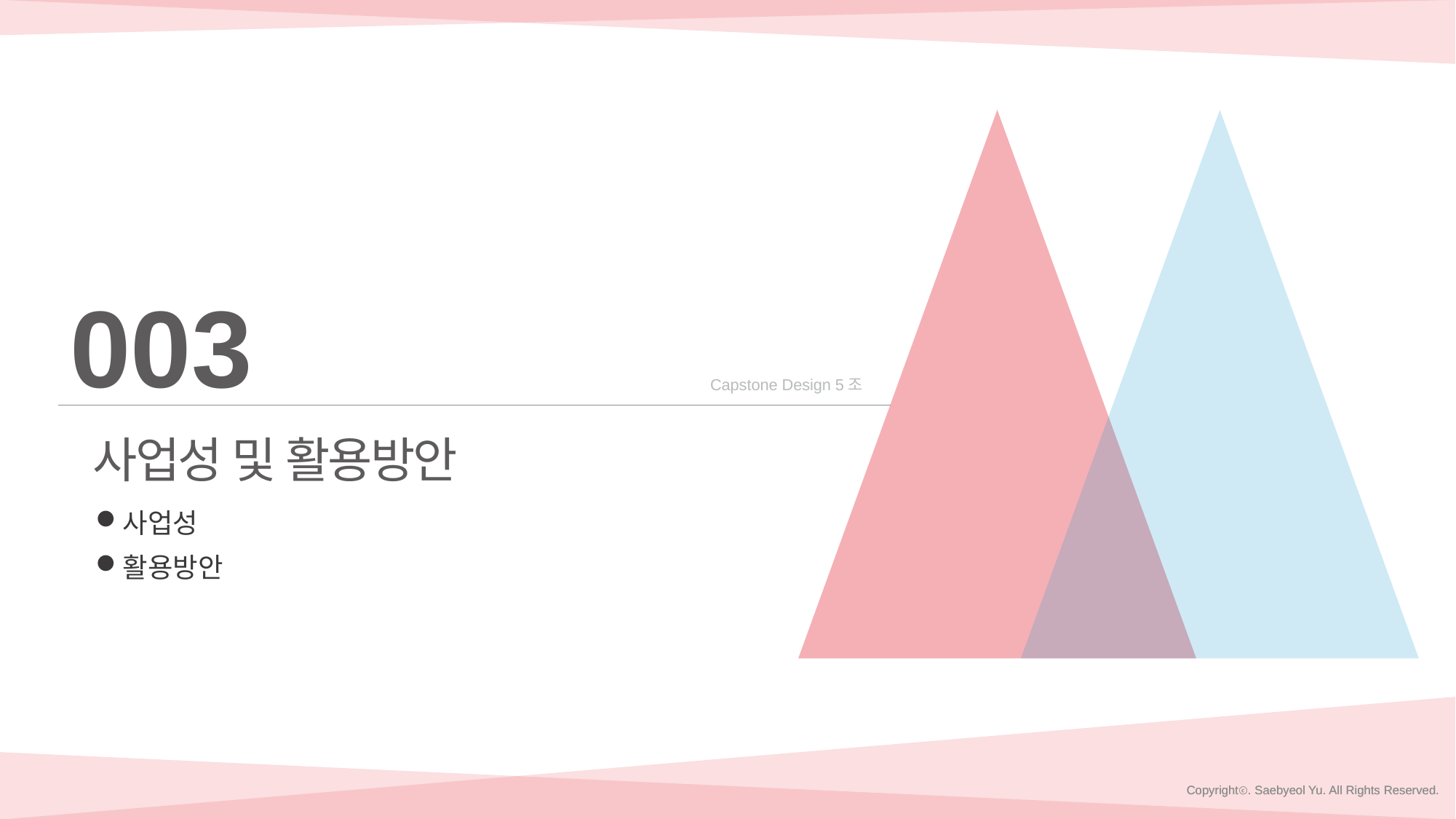

003
Capstone Design 5조
사업성 및 활용방안
사업성
활용방안
Copyrightⓒ. Saebyeol Yu. All Rights Reserved.